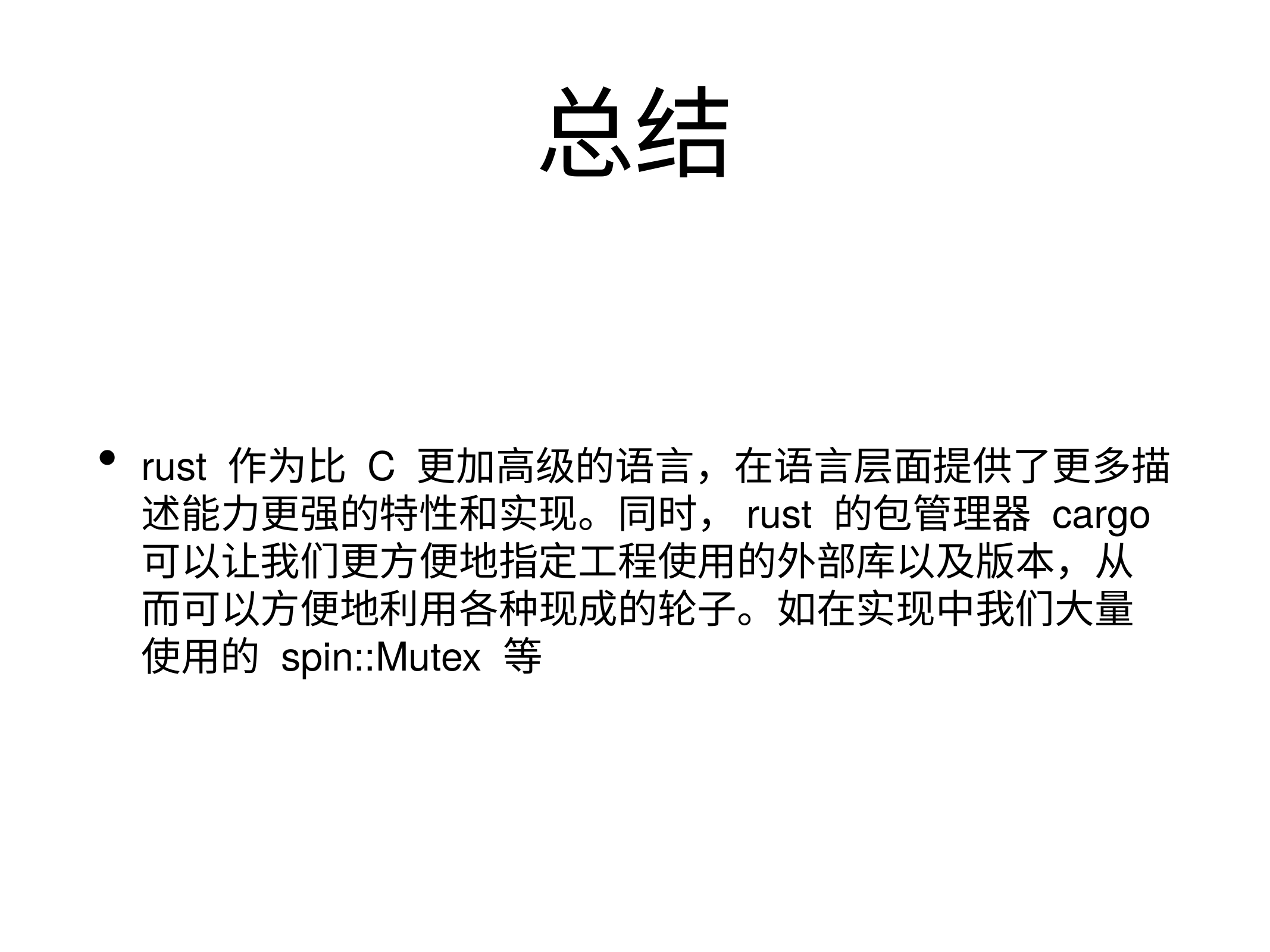

25
# 总结
rust 作为比 C 更加高级的语言，在语言层面提供了更多描述能力更强的特性和实现。同时，rust 的包管理器 cargo 可以让我们更方便地指定工程使用的外部库以及版本，从而可以方便地利用各种现成的轮子。如在实现中我们大量使用的 spin::Mutex 等